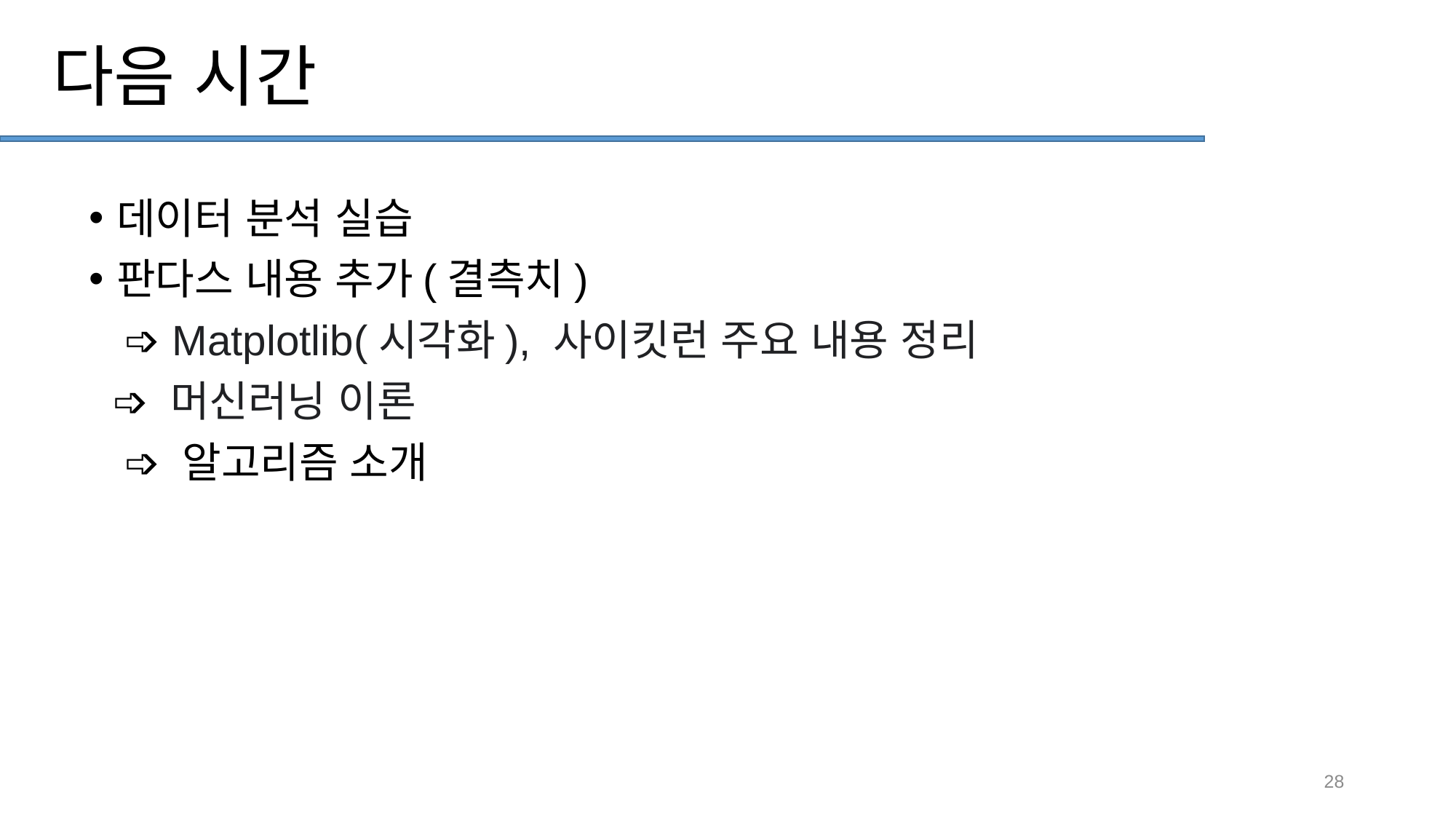

# 다음 시간

데이터 분석 실습
판다스 내용 추가(결측치)
   ➩ Matplotlib(시각화), 사이킷런 주요 내용 정리
  ➩ 머신러닝 이론
   ➩ 알고리즘 소개

28